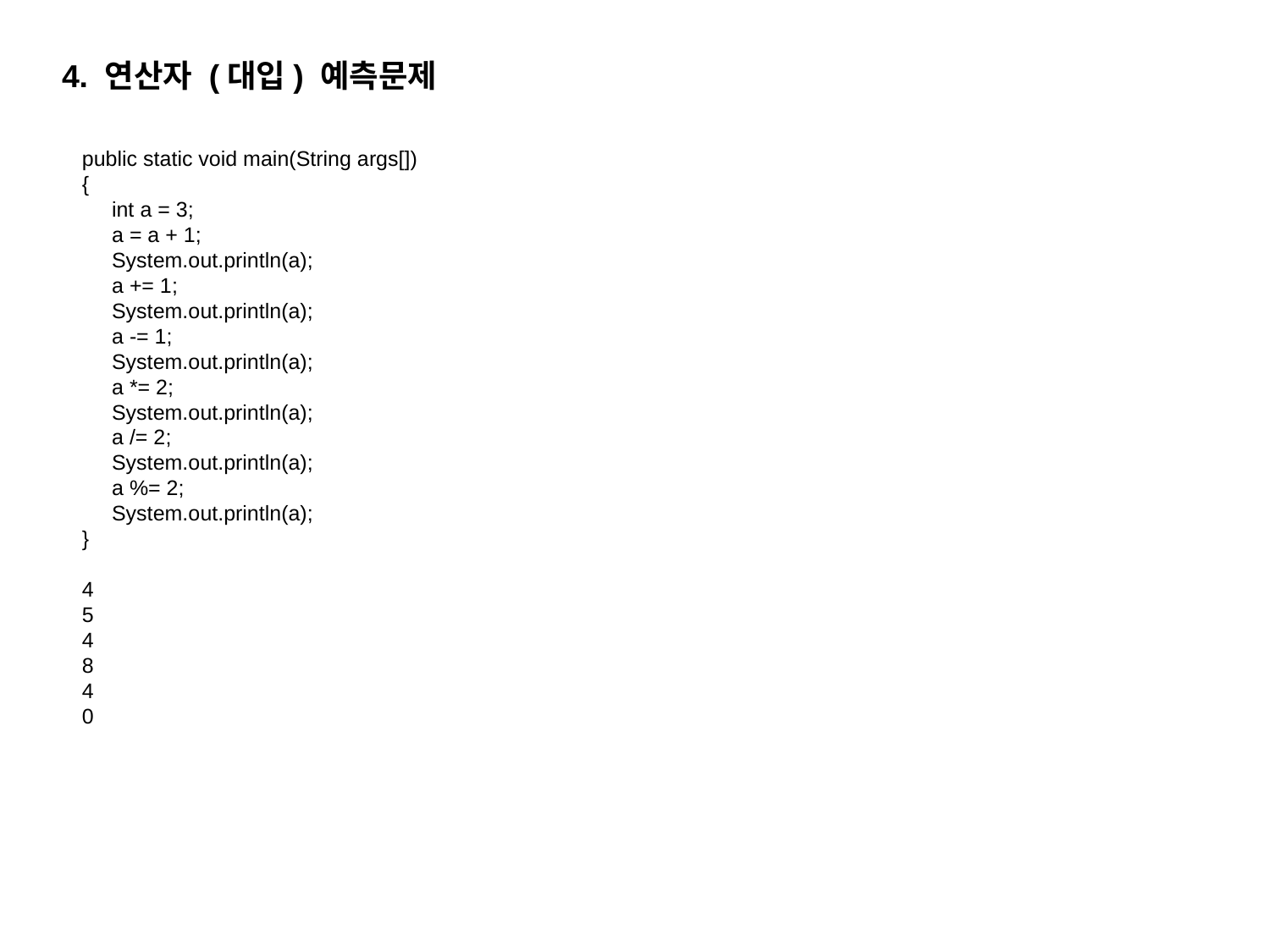

4. 연산자 (대입) 예측문제

public static void main(String args[])
{
     int a = 3;
     a = a + 1;
     System.out.println(a);
     a += 1;
     System.out.println(a);
     a -= 1;
     System.out.println(a);
     a *= 2;
     System.out.println(a);
     a /= 2;
     System.out.println(a);
     a %= 2;
     System.out.println(a);
}

4
5
4
8
4
0